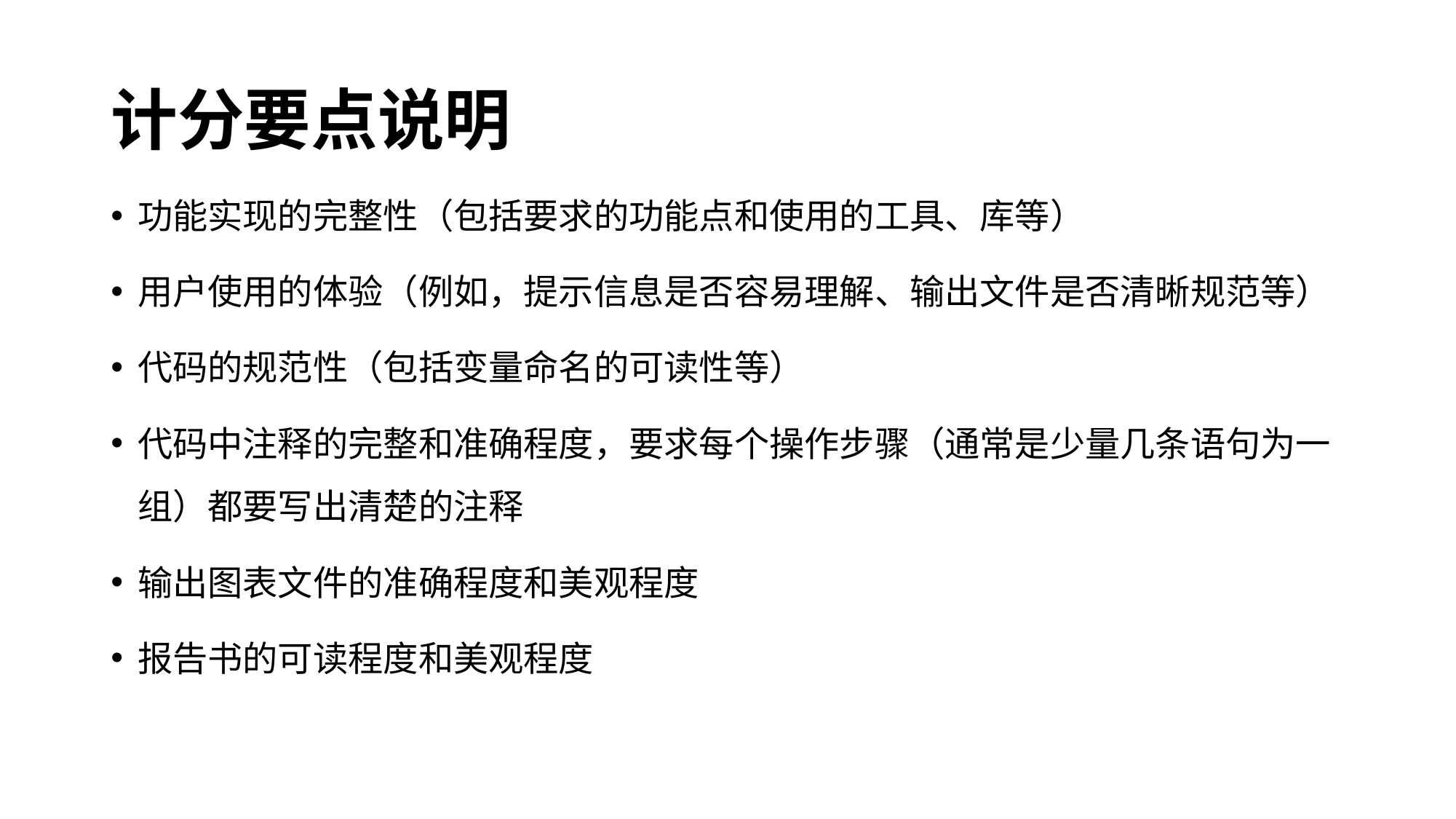

# 计分要点说明
功能实现的完整性（包括要求的功能点和使用的工具、库等）
用户使用的体验（例如，提示信息是否容易理解、输出文件是否清晰规范等）
代码的规范性（包括变量命名的可读性等）
代码中注释的完整和准确程度，要求每个操作步骤（通常是少量几条语句为一组）都要写出清楚的注释
输出图表文件的准确程度和美观程度
报告书的可读程度和美观程度